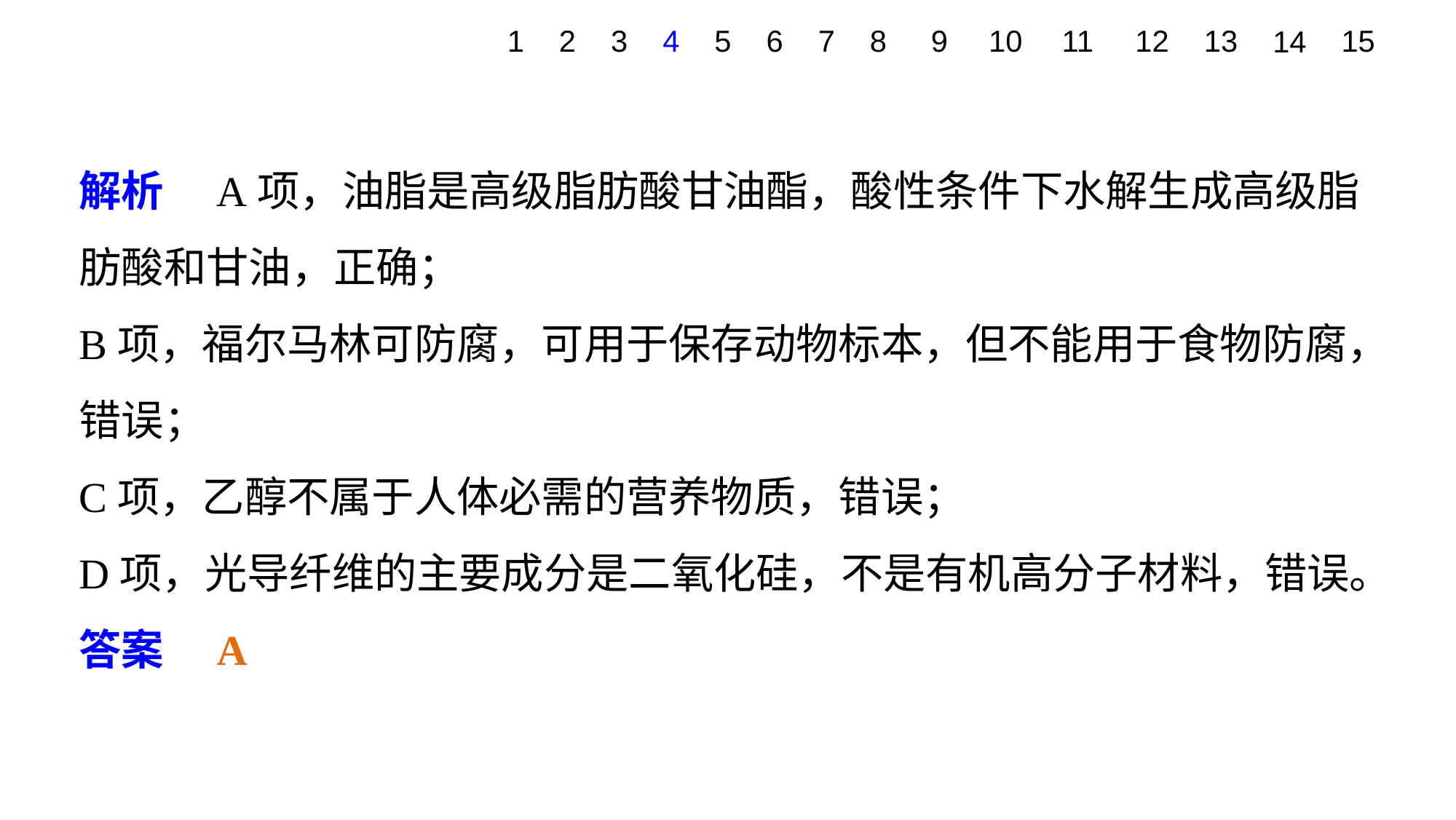

1
2
3
4
5
6
7
8
9
10
12
13
15
11
14
解析　A项，油脂是高级脂肪酸甘油酯，酸性条件下水解生成高级脂肪酸和甘油，正确；
B项，福尔马林可防腐，可用于保存动物标本，但不能用于食物防腐，错误；
C项，乙醇不属于人体必需的营养物质，错误；
D项，光导纤维的主要成分是二氧化硅，不是有机高分子材料，错误。
答案　A